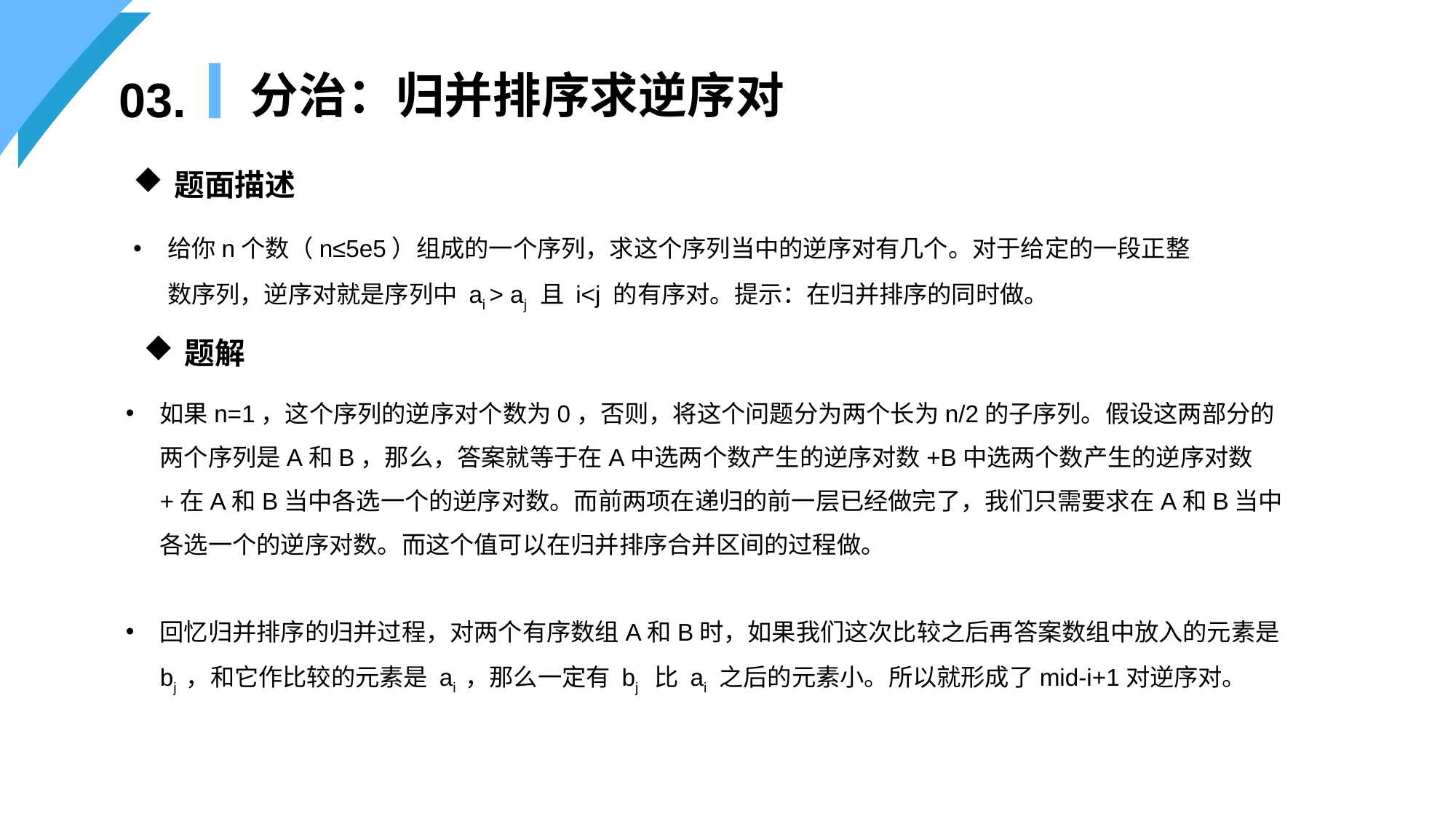

分治：归并排序求逆序对
03.

题面描述
给你n个数（n≤5e5）组成的一个序列，求这个序列当中的逆序对有几个。对于给定的一段正整数序列，逆序对就是序列中 ai > aj  且 i<j 的有序对。提示：在归并排序的同时做。

题解

如果n=1，这个序列的逆序对个数为0，否则，将这个问题分为两个长为n/2的子序列。假设这两部分的两个序列是A和B，那么，答案就等于在A中选两个数产生的逆序对数+B中选两个数产生的逆序对数+在A和B当中各选一个的逆序对数。而前两项在递归的前一层已经做完了，我们只需要求在A和B当中各选一个的逆序对数。而这个值可以在归并排序合并区间的过程做。

回忆归并排序的归并过程，对两个有序数组A和B时，如果我们这次比较之后再答案数组中放入的元素是bj ，和它作比较的元素是 ai ，那么一定有 bj  比 ai 之后的元素小。所以就形成了mid-i+1对逆序对。

添加标题
请您单击此处添加合适文字加以说明，可根据自己的需要适当地调整文字大小或者颜色等属性。